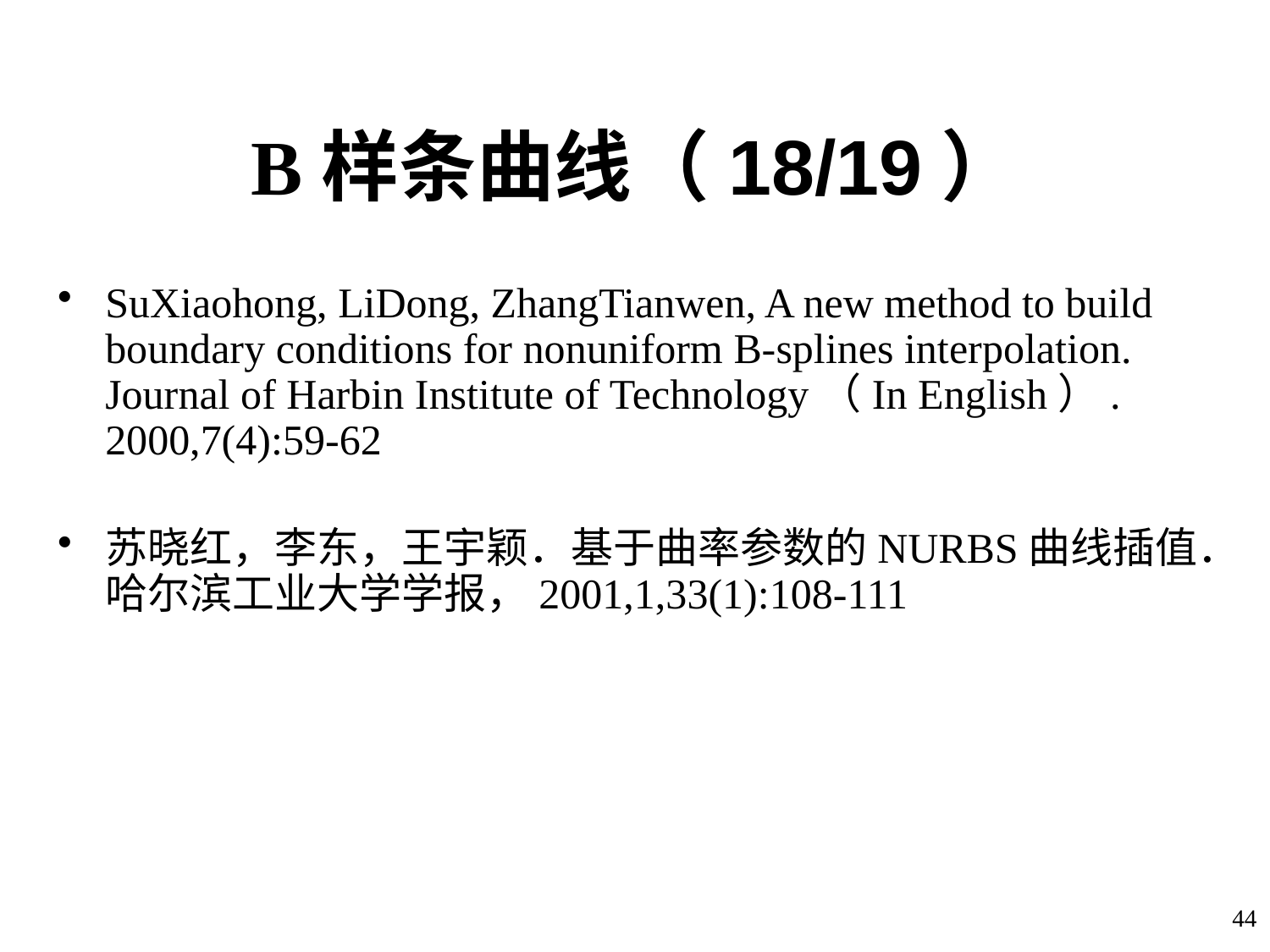

# B样条曲线（18/19）
SuXiaohong, LiDong, ZhangTianwen, A new method to build boundary conditions for nonuniform B-splines interpolation. Journal of Harbin Institute of Technology（In English）. 2000,7(4):59-62

苏晓红，李东，王宇颖．基于曲率参数的NURBS曲线插值．哈尔滨工业大学学报，2001,1,33(1):108-111
44